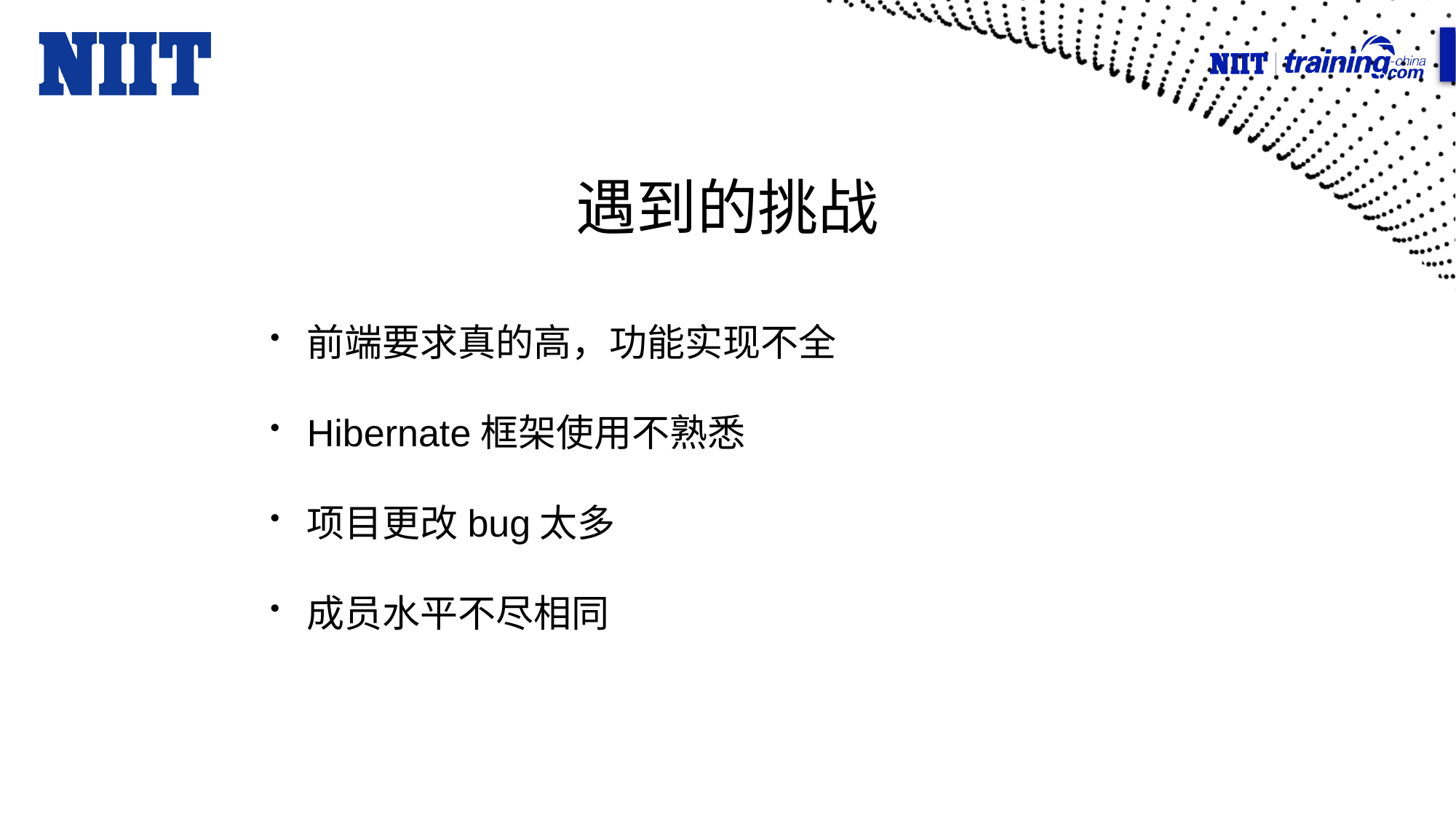

# 遇到的挑战
前端要求真的高，功能实现不全
Hibernate框架使用不熟悉
项目更改bug太多
成员水平不尽相同